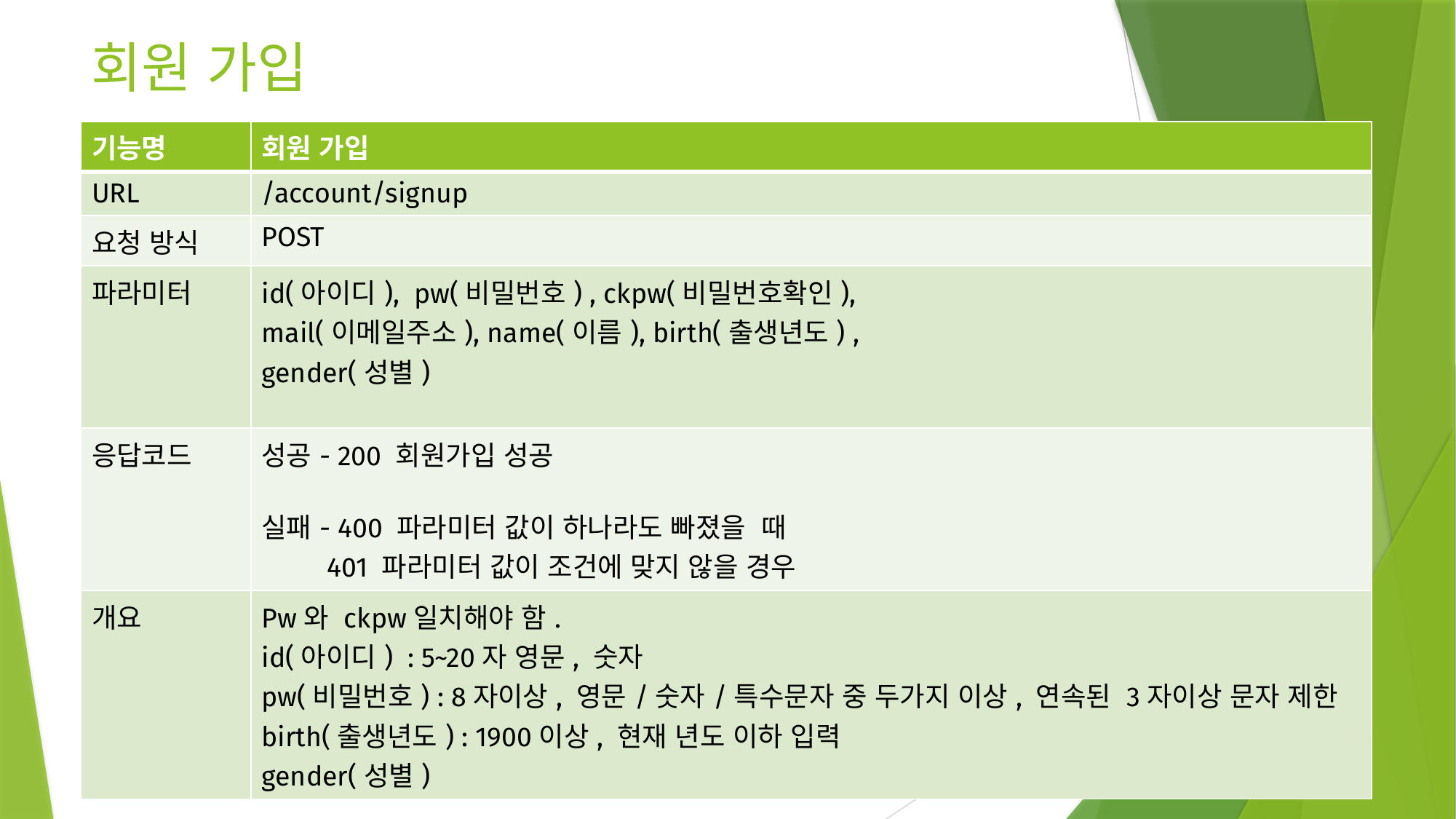

회원 가입
| 기능명 | 회원 가입 |
| --- | --- |
| URL | /account/signup |
| 요청 방식 | POST |
| 파라미터 | id(아이디), pw(비밀번호) , ckpw(비밀번호확인), mail(이메일주소), name(이름), birth(출생년도) , gender(성별) |
| 응답코드 | 성공- 200 회원가입 성공 실패- 400 파라미터 값이 하나라도 빠졌을 때 401 파라미터 값이 조건에 맞지 않을 경우 |
| 개요 | Pw와 ckpw일치해야 함. id(아이디) : 5~20자 영문, 숫자 pw(비밀번호) : 8자이상, 영문/숫자/특수문자 중 두가지 이상, 연속된 3자이상 문자 제한 birth(출생년도) : 1900이상, 현재 년도 이하 입력 gender(성별) |